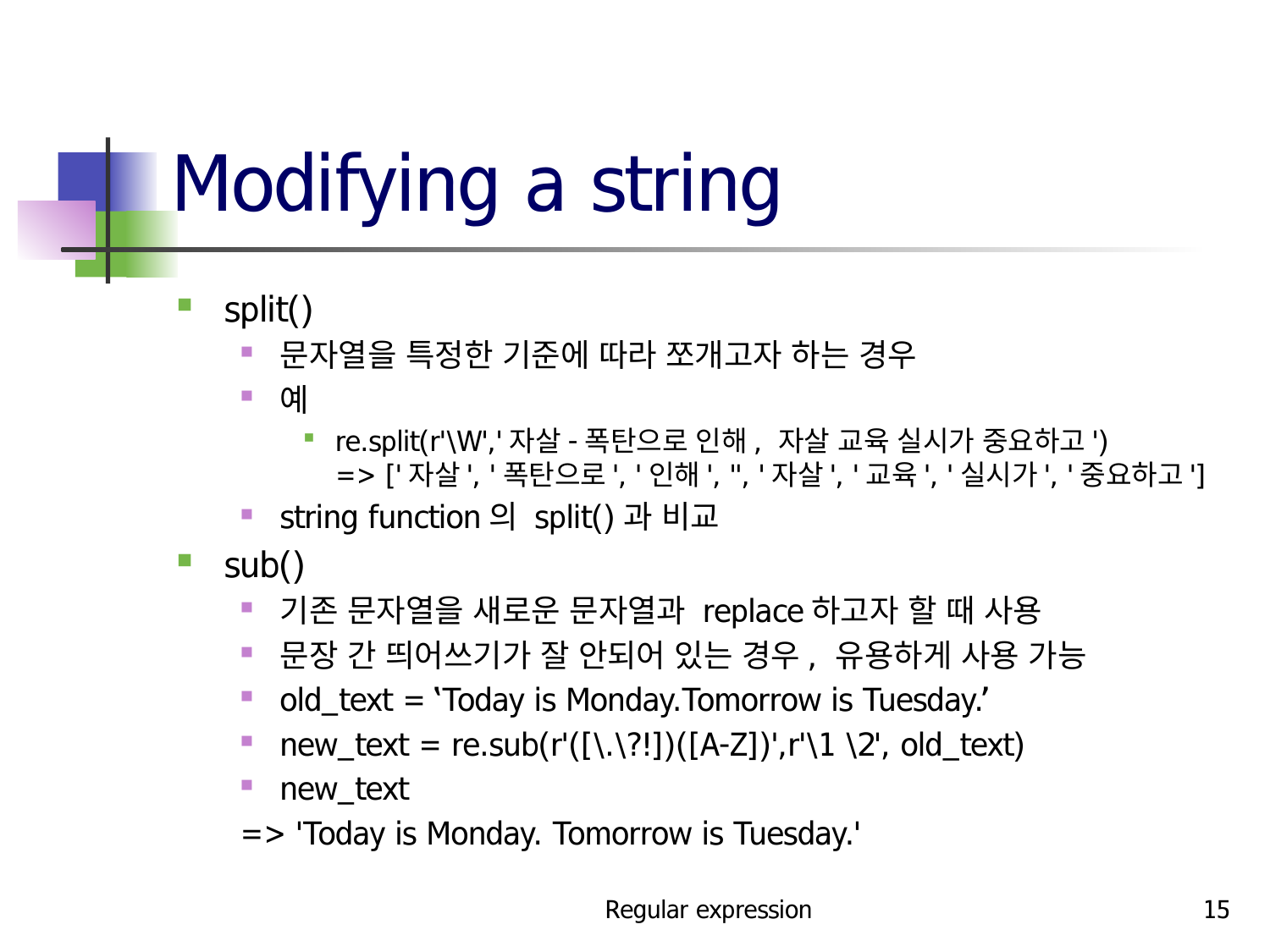

# Modifying a string
split()
문자열을 특정한 기준에 따라 쪼개고자 하는 경우
예
re.split(r'\W','자살-폭탄으로 인해, 자살 교육 실시가 중요하고')
=> ['자살', '폭탄으로', '인해', '', '자살', '교육', '실시가', '중요하고']
string function의 split()과 비교
sub()
기존 문자열을 새로운 문자열과 replace하고자 할 때 사용
문장 간 띄어쓰기가 잘 안되어 있는 경우, 유용하게 사용 가능
old_text = ‘Today is Monday.Tomorrow is Tuesday.’
new_text = re.sub(r'([\.\?!])([A-Z])',r'\1 \2', old_text)
new_text
=> 'Today is Monday. Tomorrow is Tuesday.'

Regular expression
15